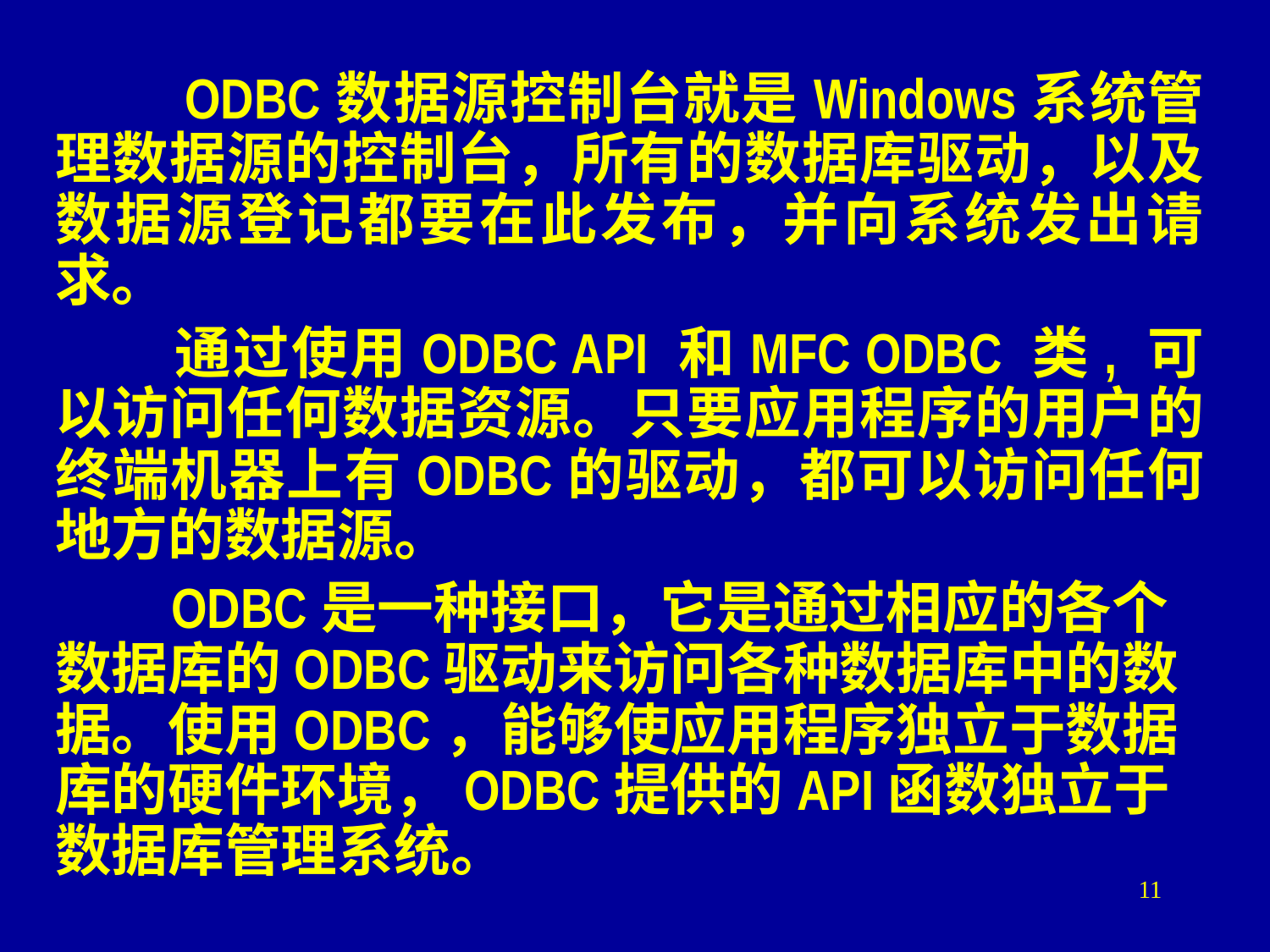

ODBC数据源控制台就是Windows系统管理数据源的控制台，所有的数据库驱动，以及数据源登记都要在此发布，并向系统发出请求。
       通过使用ODBC API 和MFC ODBC 类, 可以访问任何数据资源。只要应用程序的用户的终端机器上有ODBC的驱动，都可以访问任何地方的数据源。
         ODBC是一种接口，它是通过相应的各个数据库的ODBC驱动来访问各种数据库中的数据。使用ODBC，能够使应用程序独立于数据库的硬件环境，ODBC提供的API函数独立于数据库管理系统。
11